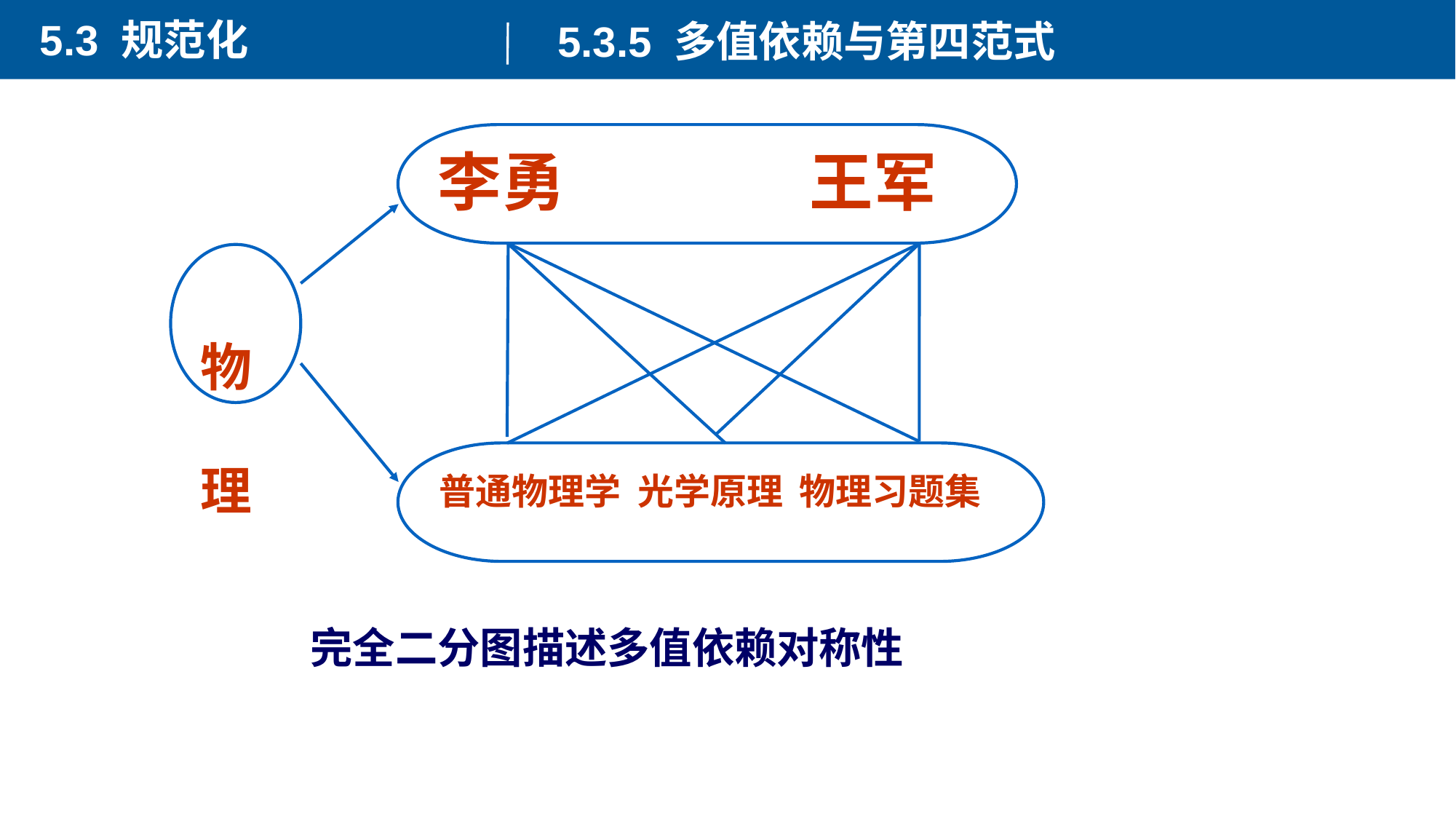

5.3 规范化
5.3.5 多值依赖与第四范式
李勇                 王军

 物
 理

普通物理学  光学原理  物理习题集

完全二分图描述多值依赖对称性